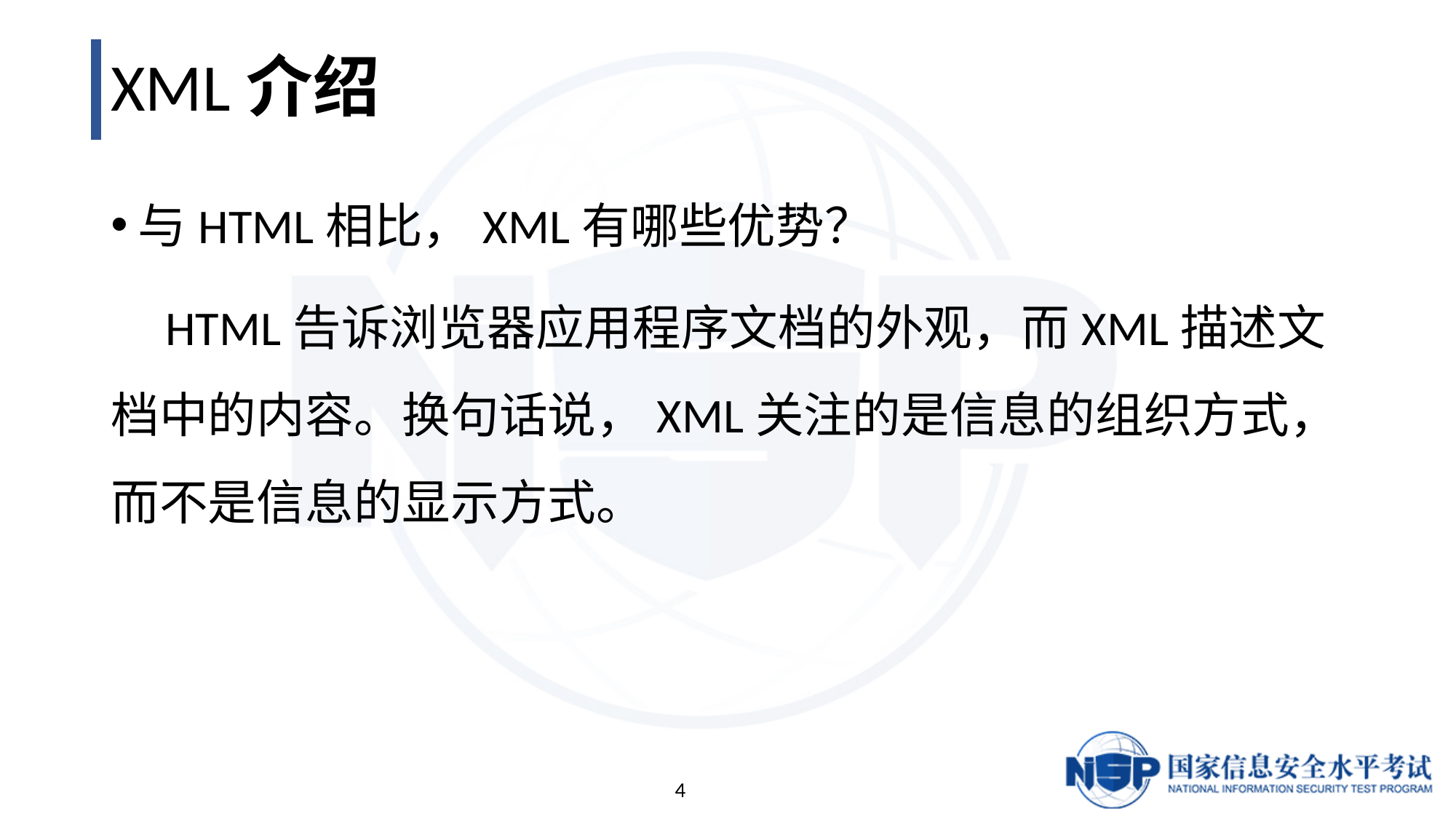

# XML介绍
与HTML相比，XML有哪些优势？
HTML告诉浏览器应用程序文档的外观，而XML描述文档中的内容。换句话说，XML关注的是信息的组织方式，而不是信息的显示方式。